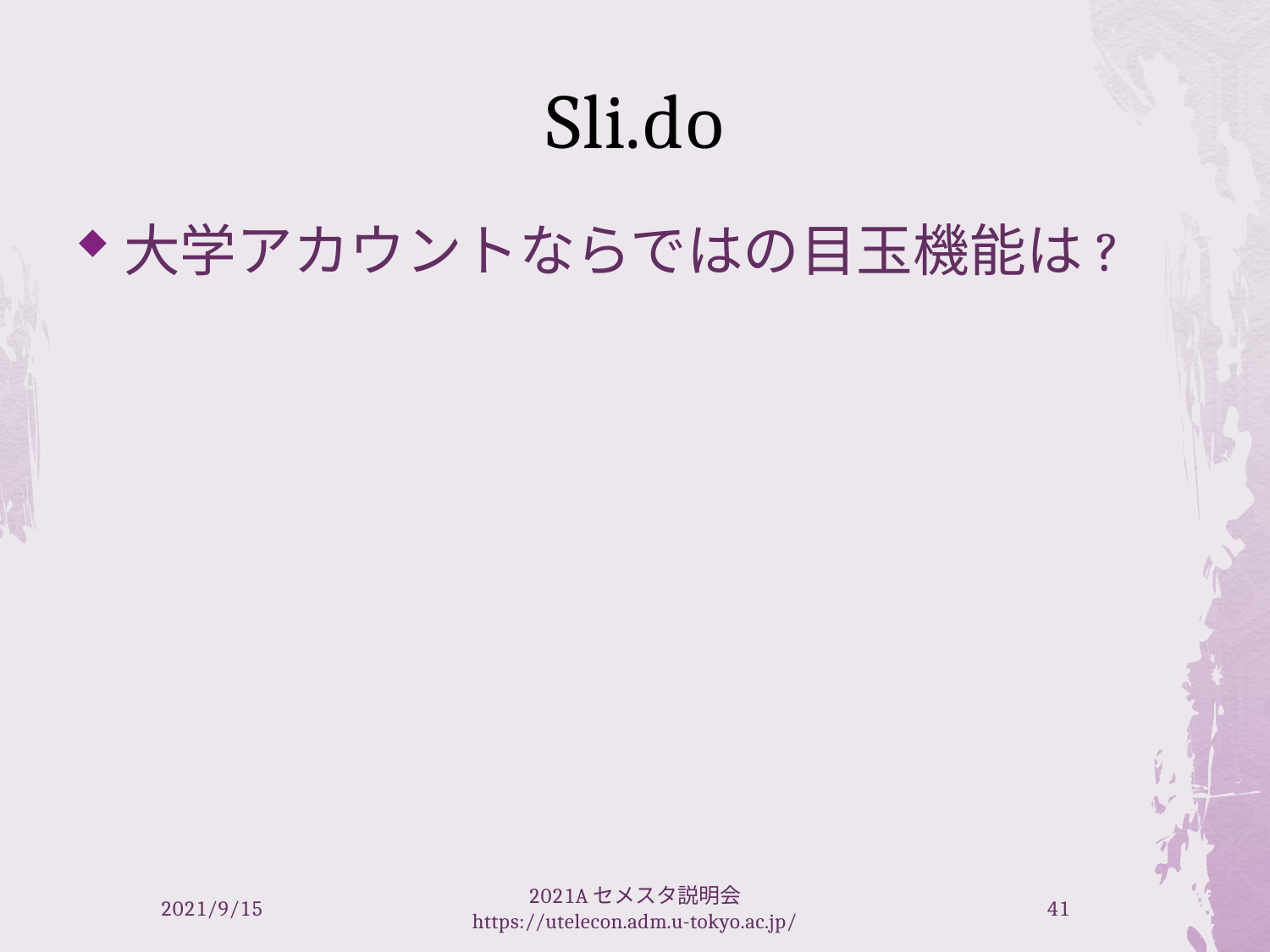

# Sli.do
大学アカウントならではの目玉機能は?
2021/9/15
2021Aセメスタ説明会 https://utelecon.adm.u-tokyo.ac.jp/
41